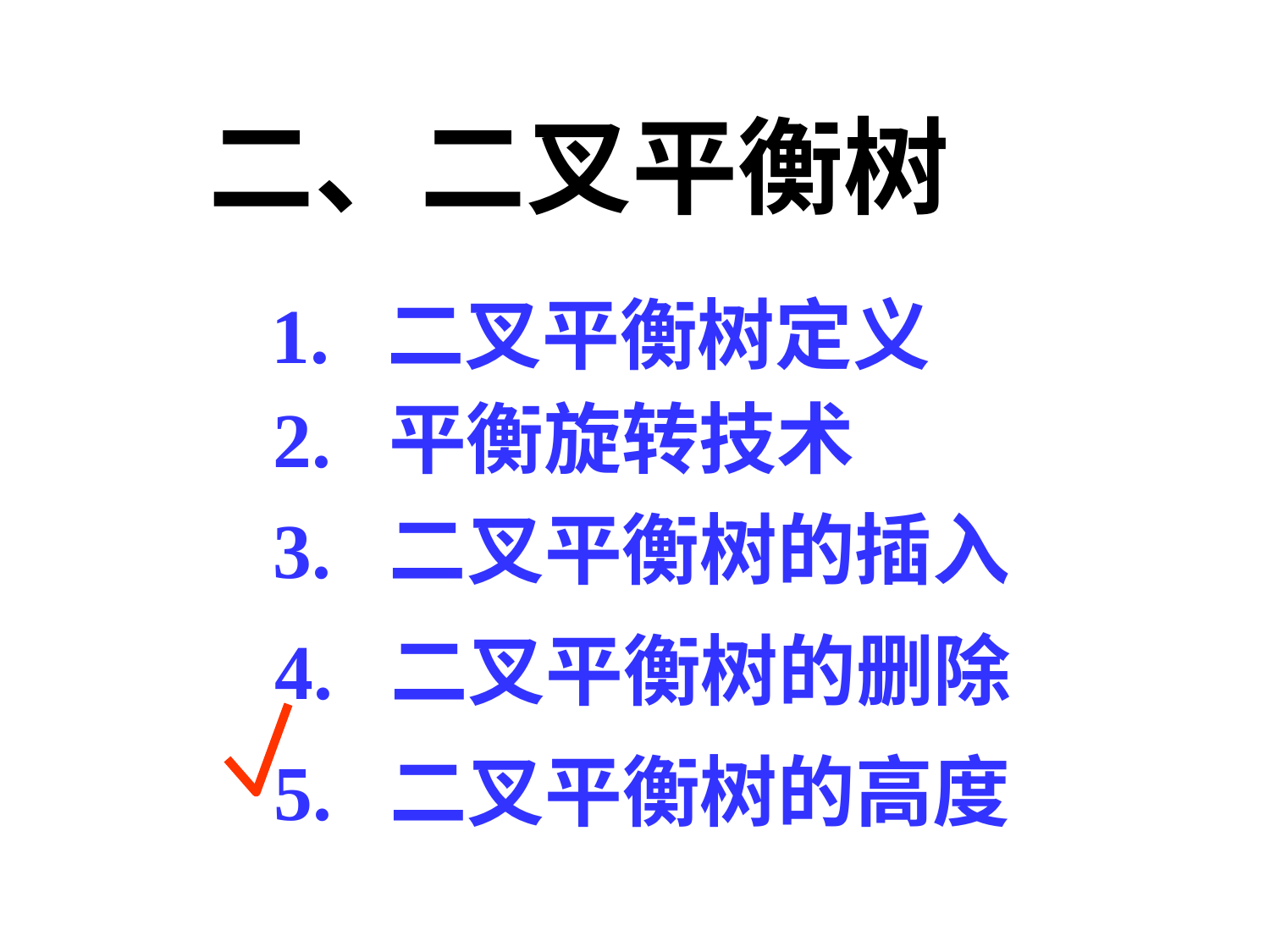

# 二、二叉平衡树
1.  二叉平衡树定义
2.  平衡旋转技术
3.  二叉平衡树的插入
4.  二叉平衡树的删除

5.  二叉平衡树的高度